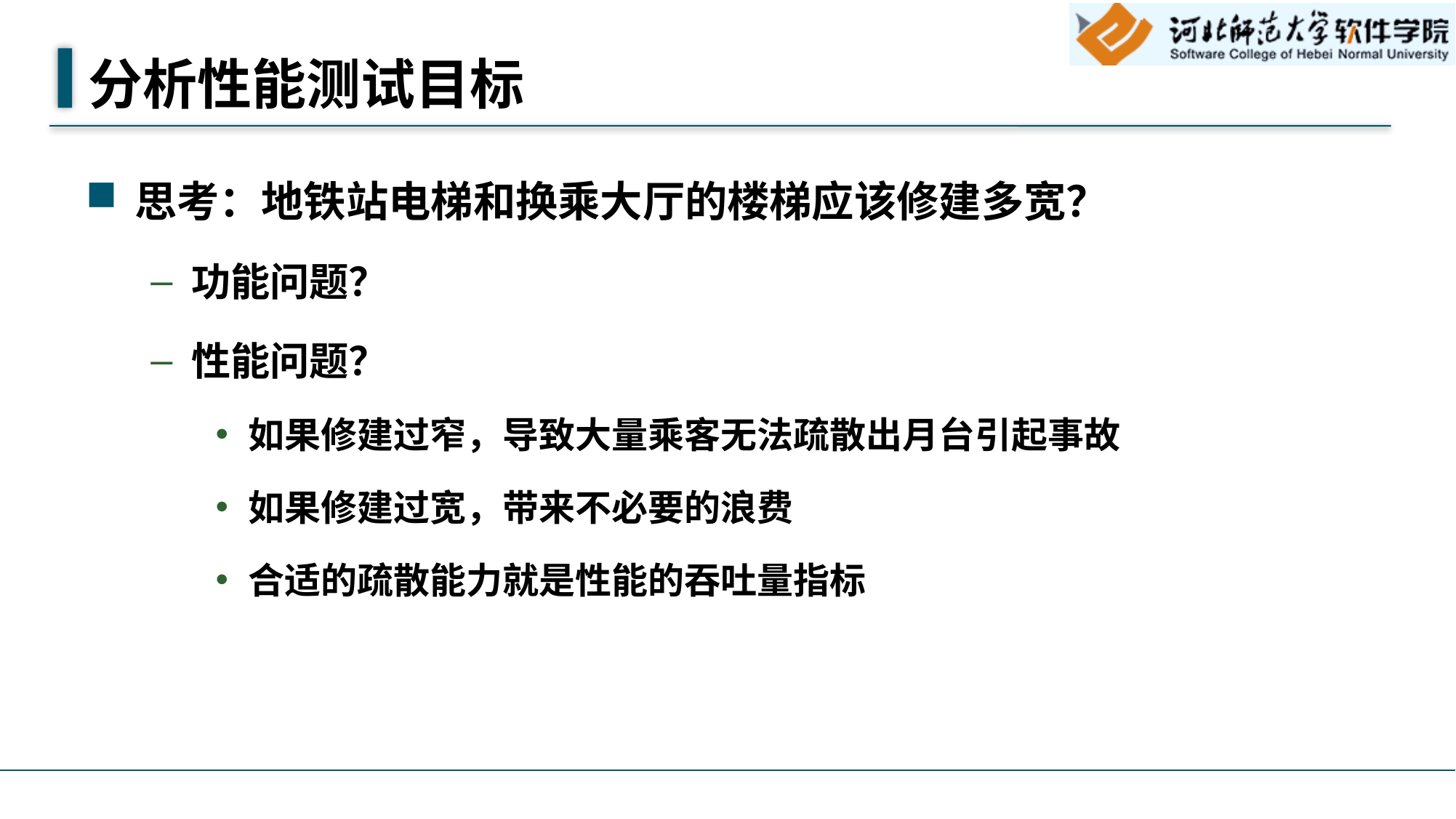

# 分析性能测试目标
思考：地铁站电梯和换乘大厅的楼梯应该修建多宽？
功能问题？
性能问题？
如果修建过窄，导致大量乘客无法疏散出月台引起事故
如果修建过宽，带来不必要的浪费
合适的疏散能力就是性能的吞吐量指标